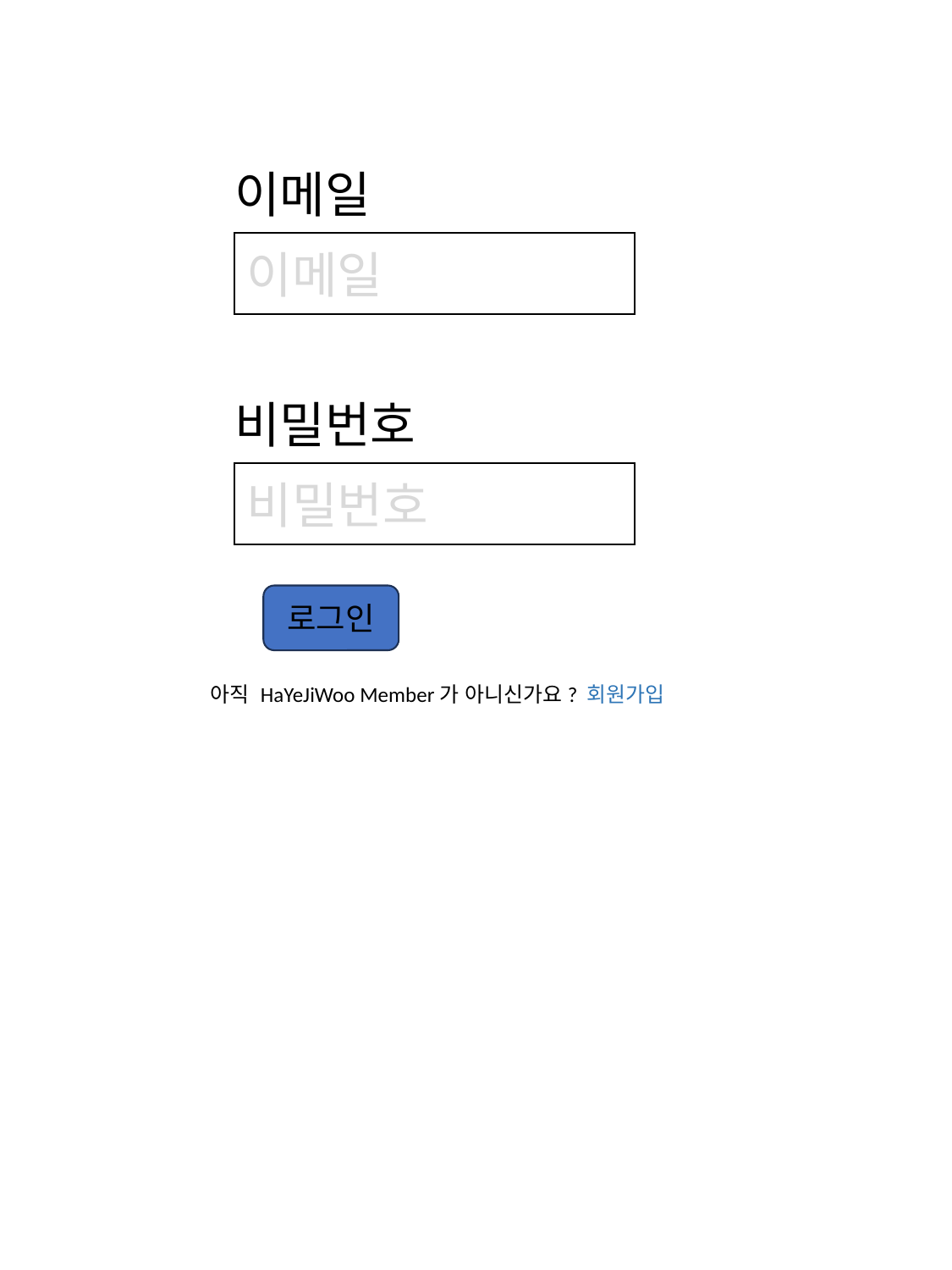

이메일
이메일
비밀번호
비밀번호
로그인
아직 HaYeJiWoo Member가 아니신가요? 회원가입